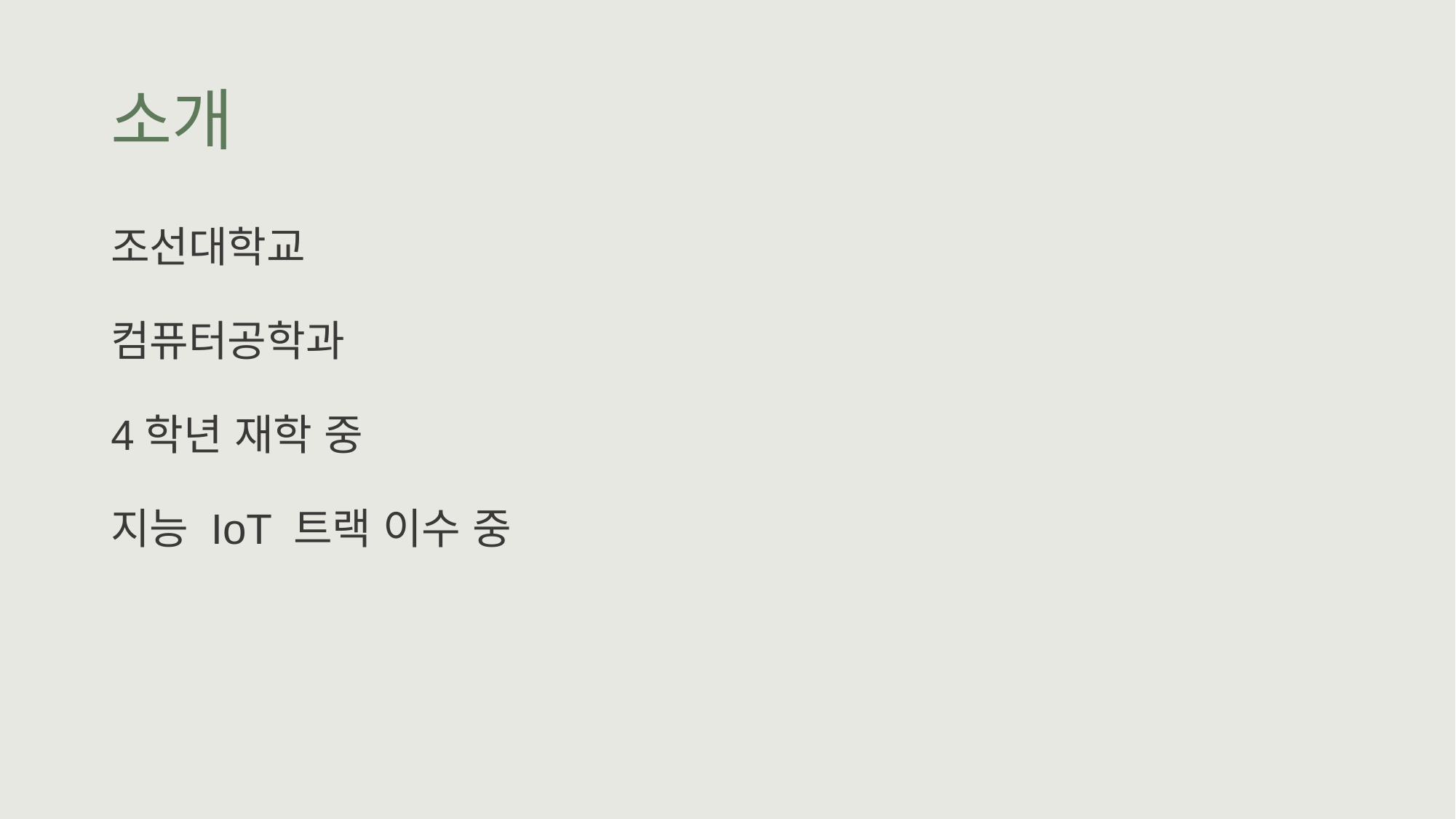

# 소개
조선대학교

컴퓨터공학과

4학년 재학 중

지능 IoT 트랙 이수 중